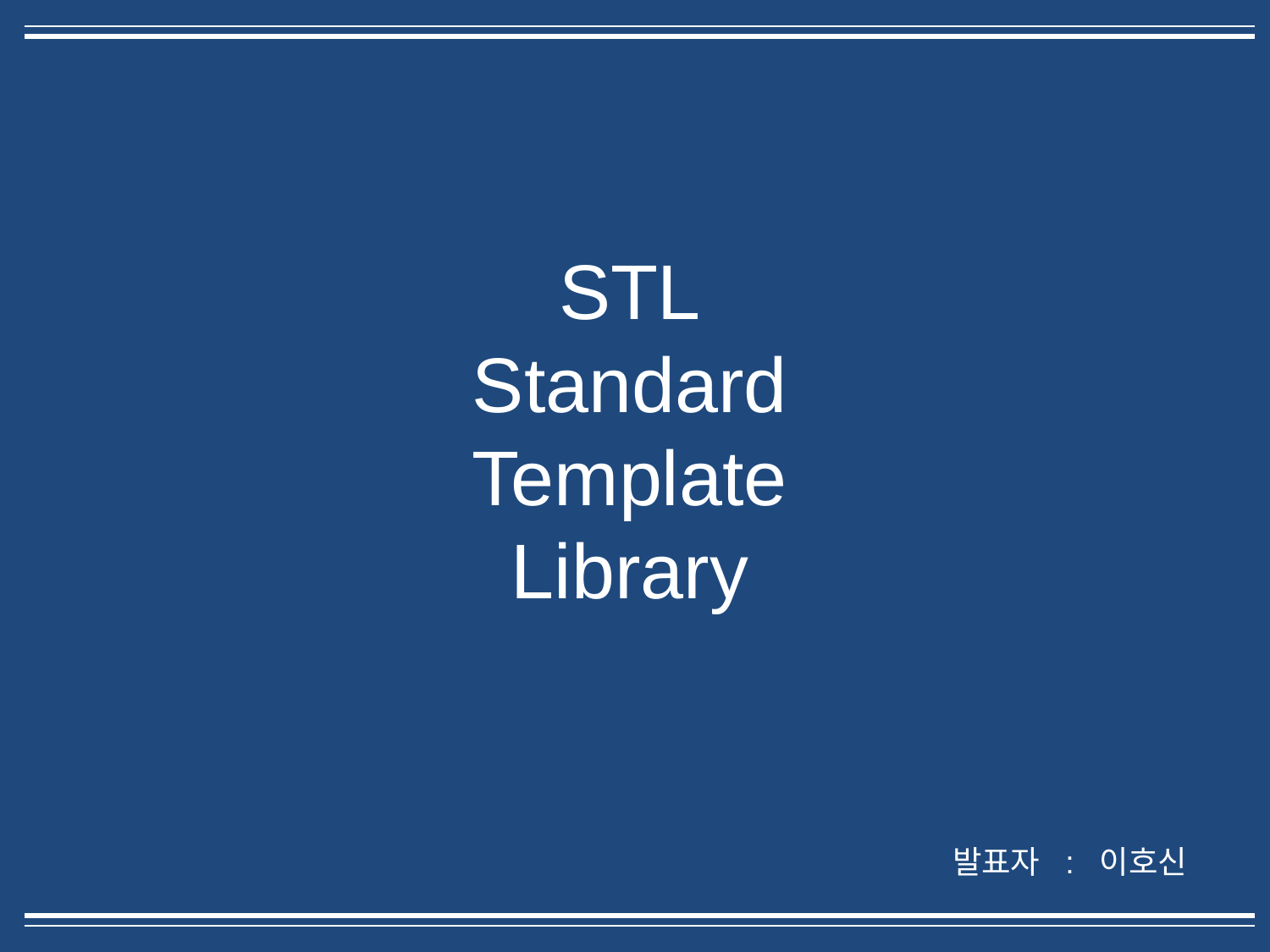

STL
Standard Template Library
발표자  :  이호신